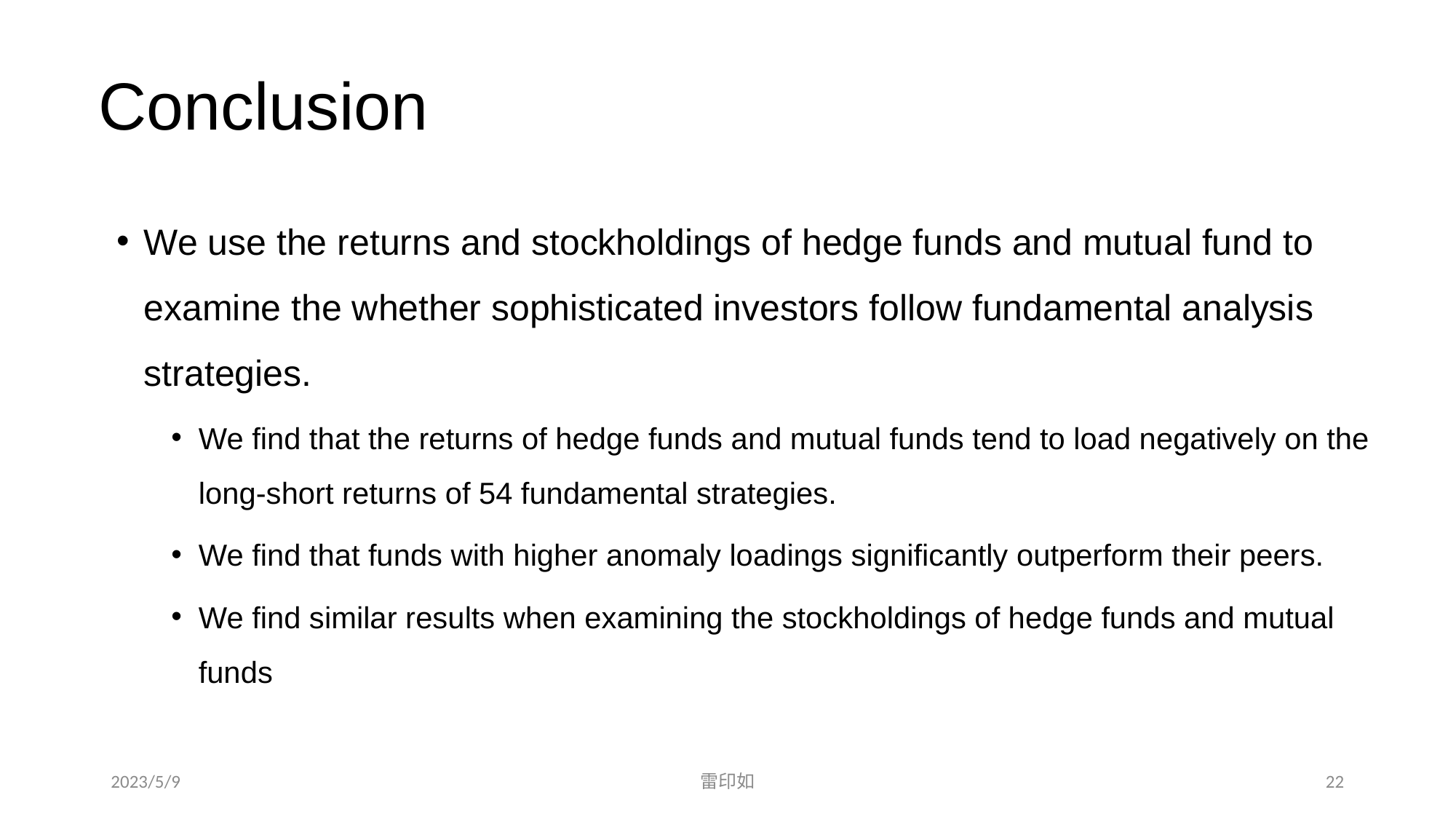

# Conclusion
We use the returns and stockholdings of hedge funds and mutual fund to examine the whether sophisticated investors follow fundamental analysis strategies.
We find that the returns of hedge funds and mutual funds tend to load negatively on the long-short returns of 54 fundamental strategies.
We find that funds with higher anomaly loadings significantly outperform their peers.
We find similar results when examining the stockholdings of hedge funds and mutual funds

2023/5/9
22
雷印如